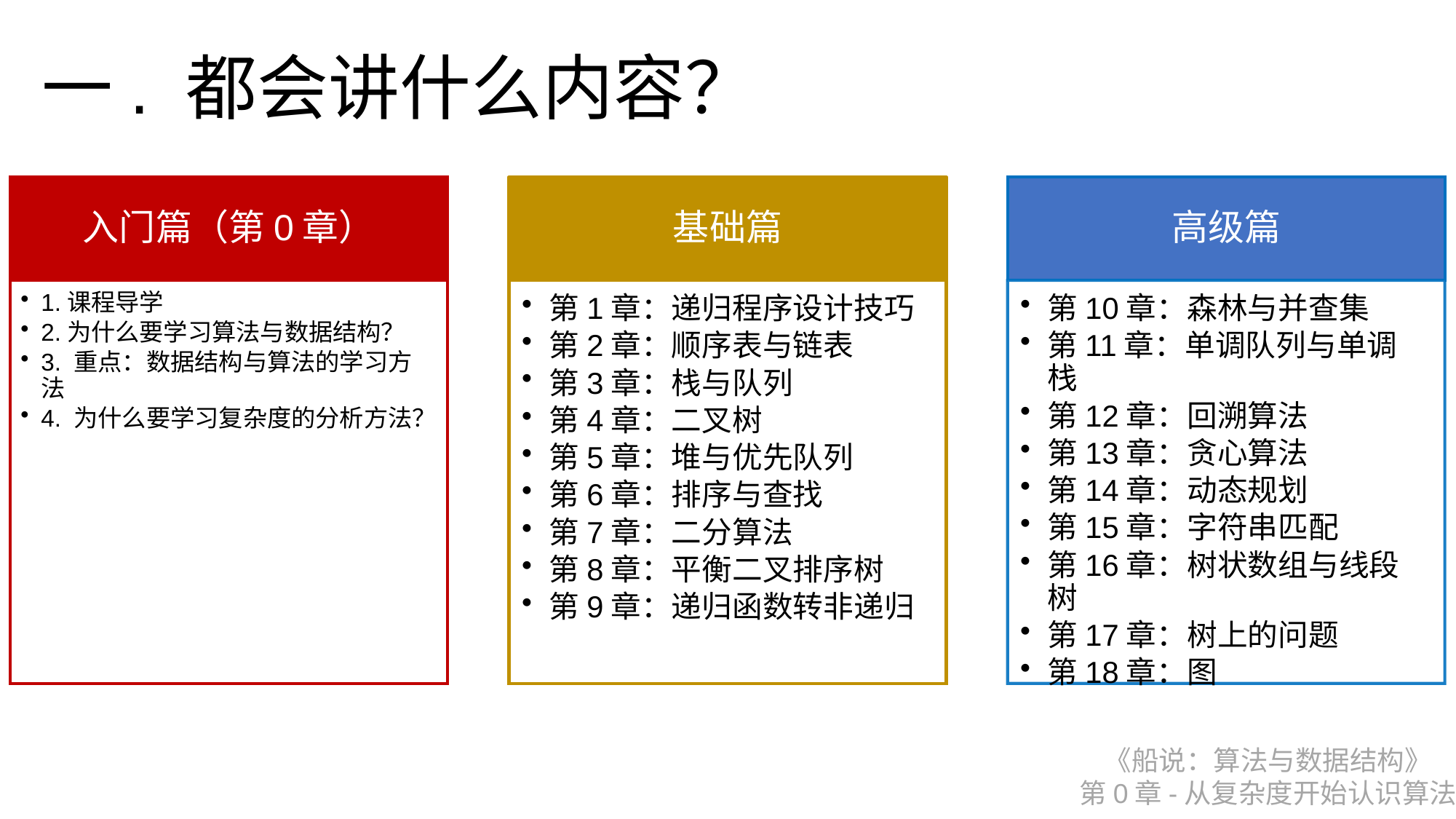

一. 都会讲什么内容？
入门篇（第0章）
1.课程导学
2.为什么要学习算法与数据结构？
3. 重点：数据结构与算法的学习方法
4. 为什么要学习复杂度的分析方法？
基础篇
第1章：递归程序设计技巧
第2章：顺序表与链表
第3章：栈与队列
第4章：二叉树
第5章：堆与优先队列
第6章：排序与查找
第7章：二分算法
第8章：平衡二叉排序树
第9章：递归函数转非递归
高级篇
第10章：森林与并查集
第11章：单调队列与单调栈
第12章：回溯算法
第13章：贪心算法
第14章：动态规划
第15章：字符串匹配
第16章：树状数组与线段树
第17章：树上的问题
第18章：图